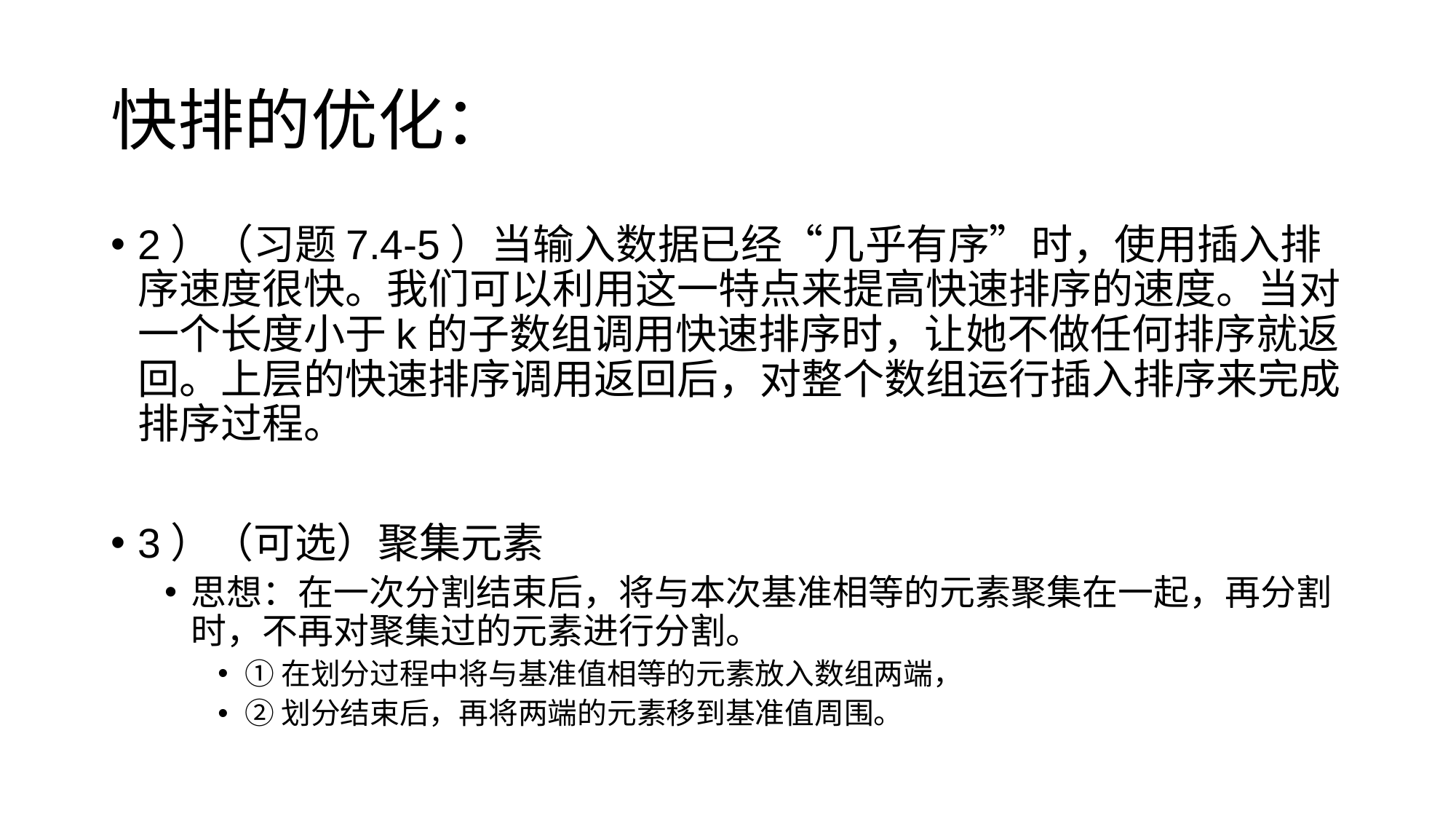

# 快排的优化：
2）（习题7.4-5）当输入数据已经“几乎有序”时，使用插入排序速度很快。我们可以利用这一特点来提高快速排序的速度。当对一个长度小于k的子数组调用快速排序时，让她不做任何排序就返回。上层的快速排序调用返回后，对整个数组运行插入排序来完成排序过程。

3）（可选）聚集元素
思想：在一次分割结束后，将与本次基准相等的元素聚集在一起，再分割时，不再对聚集过的元素进行分割。
①在划分过程中将与基准值相等的元素放入数组两端，
②划分结束后，再将两端的元素移到基准值周围。